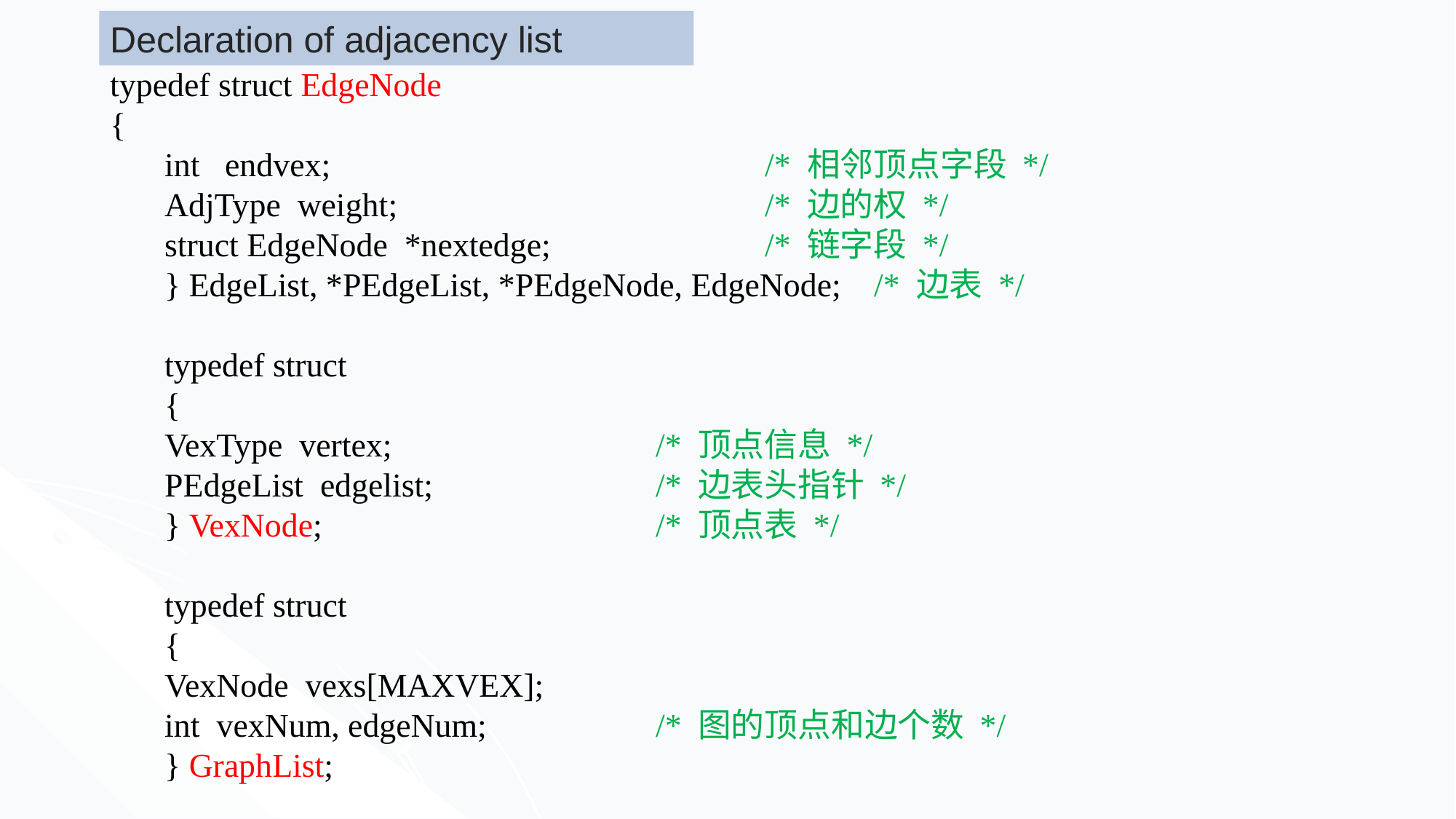

Declaration of adjacency list
typedef struct EdgeNode
{
int   endvex;				/* 相邻顶点字段 */
AdjType  weight;				/* 边的权 */
struct EdgeNode  *nextedge;		/* 链字段 */
} EdgeList, *PEdgeList, *PEdgeNode, EdgeNode;	/* 边表 */

typedef struct
{
VexType  vertex;			/* 顶点信息 */
PEdgeList  edgelist;			/* 边表头指针 */
} VexNode;				/* 顶点表 */

typedef struct
{
VexNode  vexs[MAXVEX];
int  vexNum, edgeNum;		/* 图的顶点和边个数 */
} GraphList;